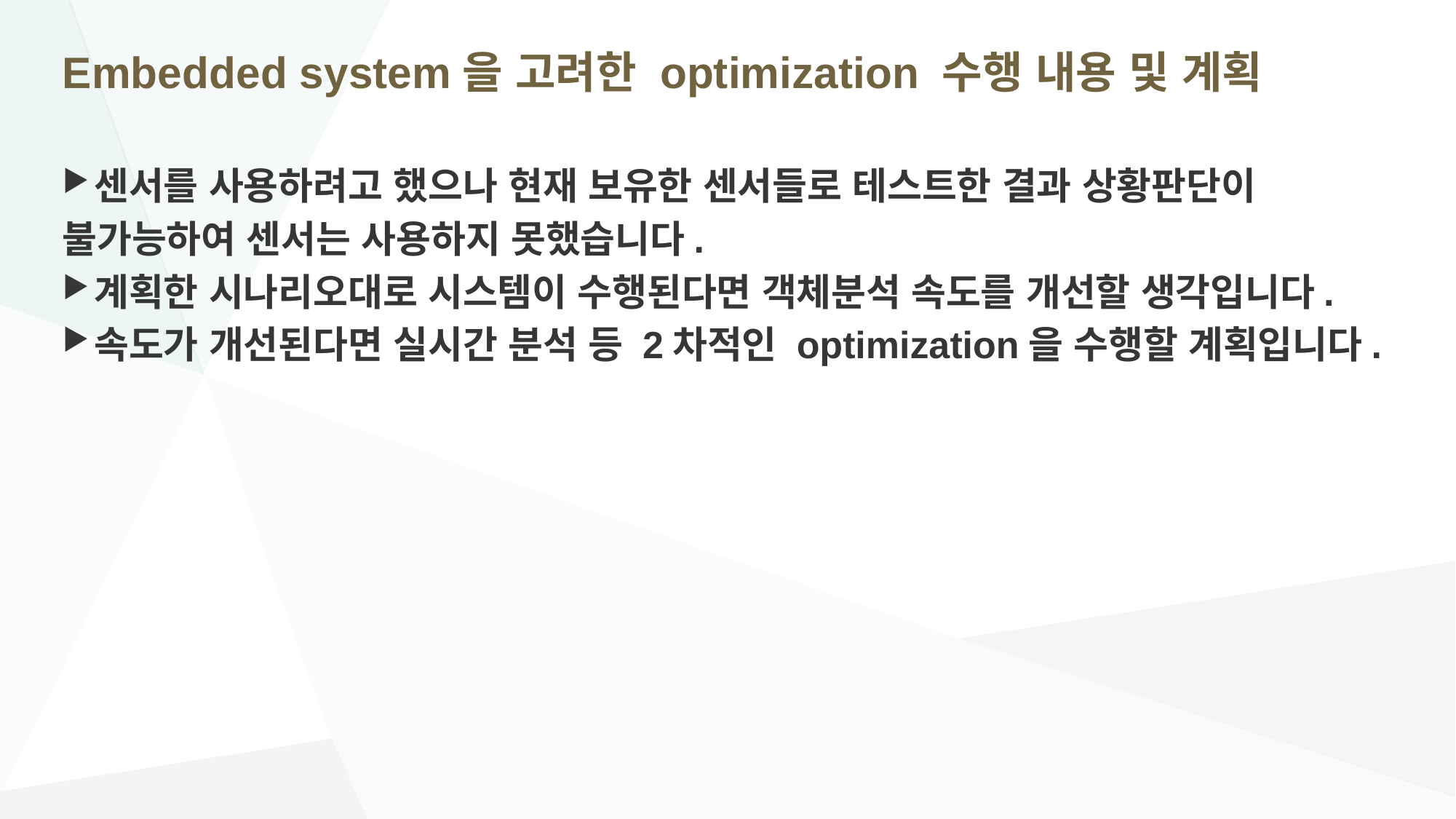

# Embedded system을 고려한 optimization 수행 내용 및 계획
센서를 사용하려고 했으나 현재 보유한 센서들로 테스트한 결과 상황판단이
불가능하여 센서는 사용하지 못했습니다.
계획한 시나리오대로 시스템이 수행된다면 객체분석 속도를 개선할 생각입니다.
속도가 개선된다면 실시간 분석 등 2차적인 optimization을 수행할 계획입니다.